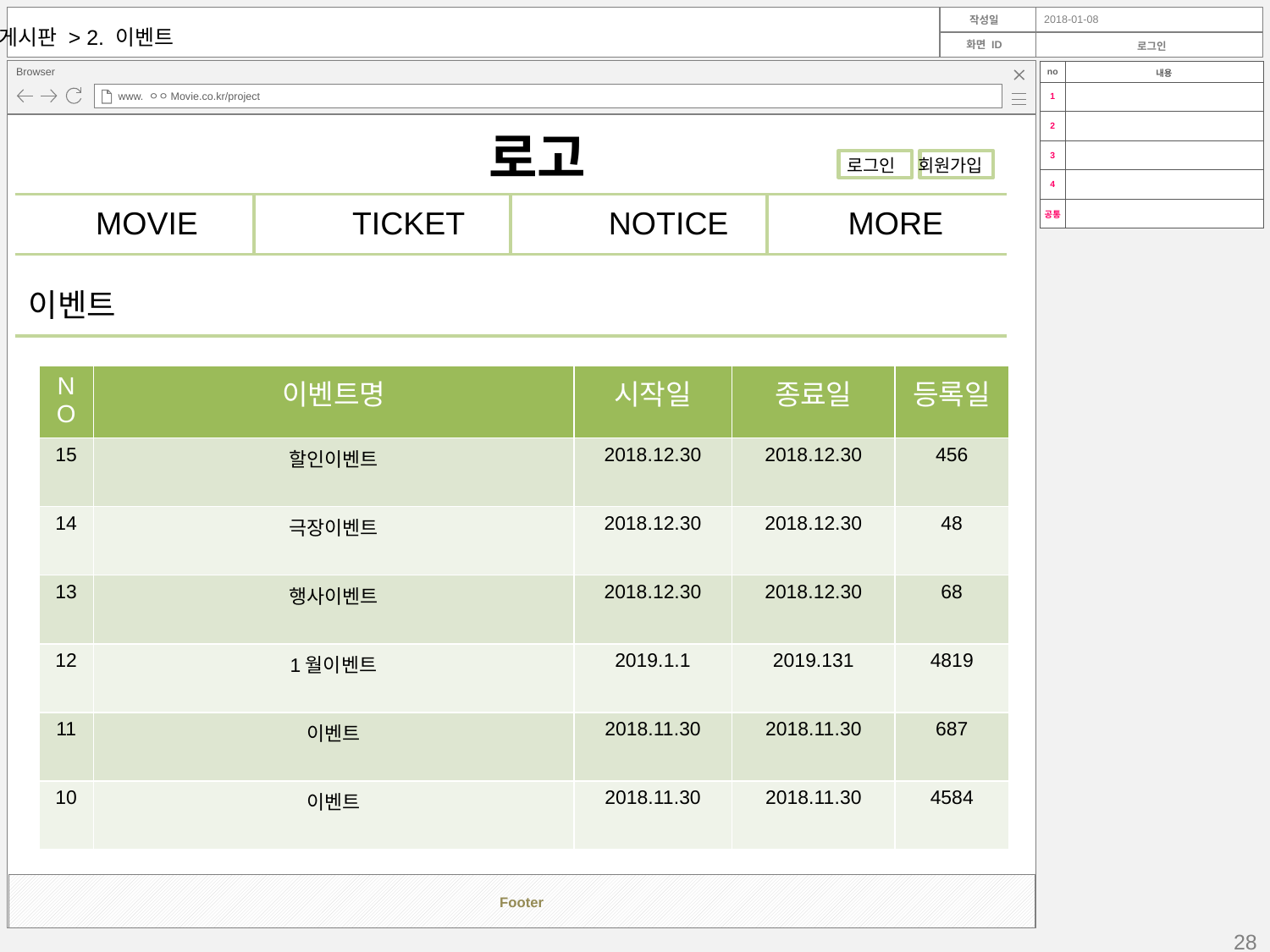

2018-01-08
게시판 > 2. 이벤트
로그인
| no | 내용 |
| --- | --- |
| 1 |  |
| 2 |  |
| 3 |  |
| 4 |  |
| 공통 |  |
로고
로그인

회원가입
MOVIE
TICKET
NOTICE
MORE
이벤트
| NO | 이벤트명 | 시작일 | 종료일 | 등록일 |
| --- | --- | --- | --- | --- |
| 15 | 할인이벤트 | 2018.12.30 | 2018.12.30 | 456 |
| 14 | 극장이벤트 | 2018.12.30 | 2018.12.30 | 48 |
| 13 | 행사이벤트 | 2018.12.30 | 2018.12.30 | 68 |
| 12 | 1월이벤트 | 2019.1.1 | 2019.131 | 4819 |
| 11 | 이벤트 | 2018.11.30 | 2018.11.30 | 687 |
| 10 | 이벤트 | 2018.11.30 | 2018.11.30 | 4584 |
Footer
28